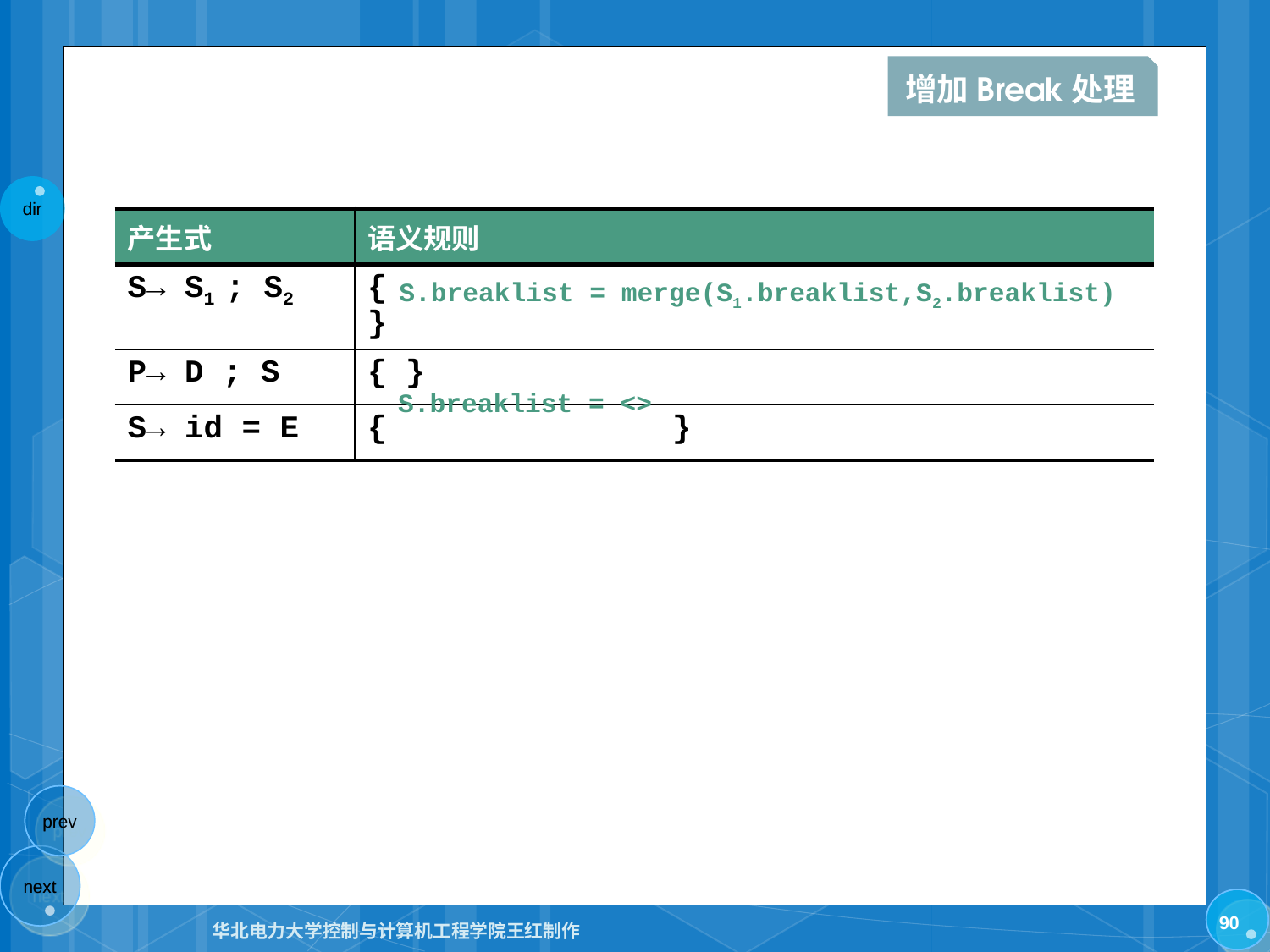

增加Break处理
| 产生式 | 语义规则 |
| --- | --- |
| S→ S1 ; S2 | { } |
| P→ D ; S | { } |
| S→ id = E | { } |
  S.breaklist = merge(S1.breaklist,S2.breaklist)
  S.breaklist = <>
90
华北电力大学控制与计算机工程学院王红制作